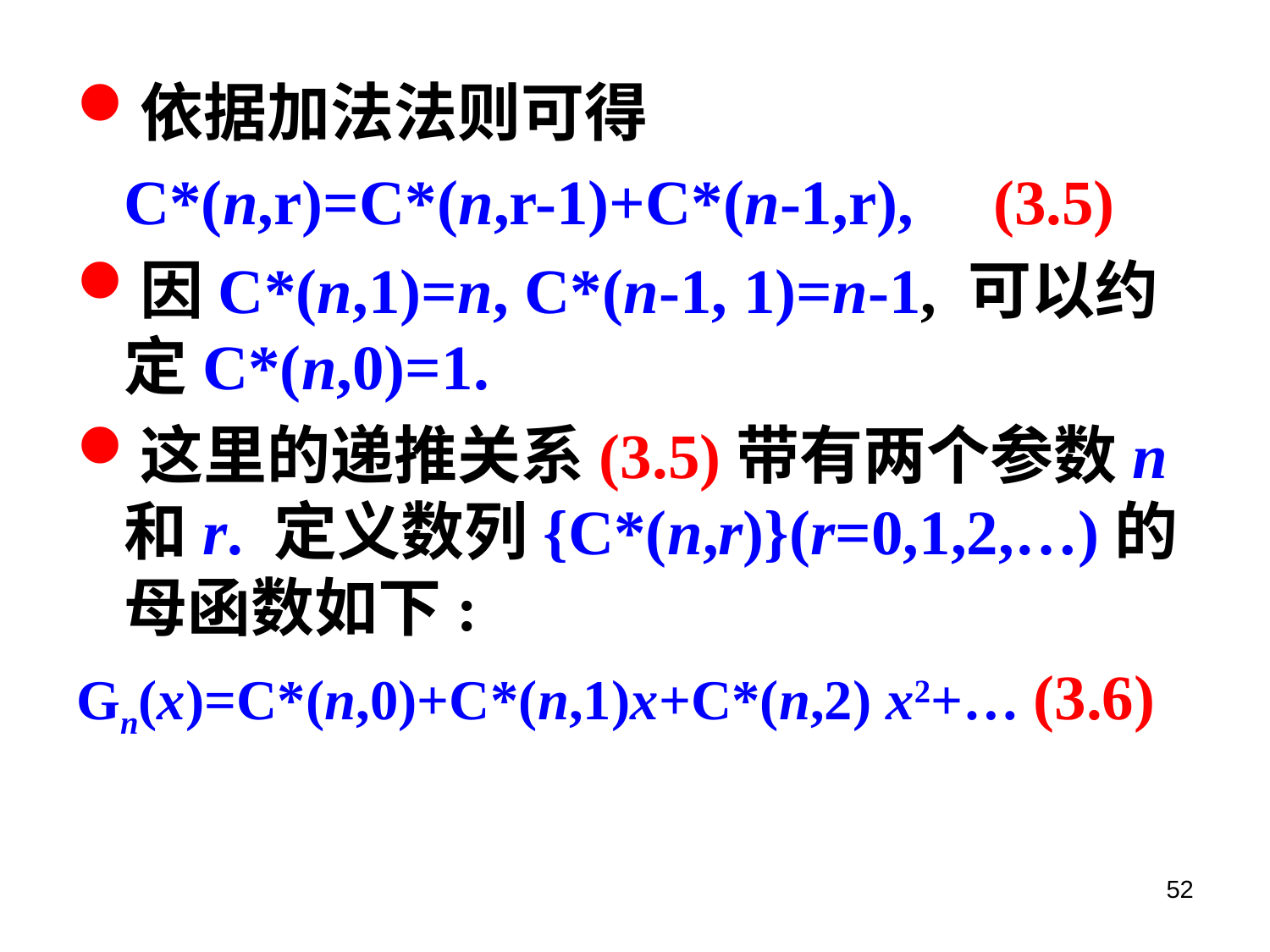

依据加法法则可得
   C*(n,r)=C*(n,r-1)+C*(n-1,r),     (3.5)
因C*(n,1)=n, C*(n-1, 1)=n-1, 可以约定C*(n,0)=1.
这里的递推关系(3.5)带有两个参数n和r. 定义数列{C*(n,r)}(r=0,1,2,…)的母函数如下:
Gn(x)=C*(n,0)+C*(n,1)x+C*(n,2) x2+… (3.6)
52